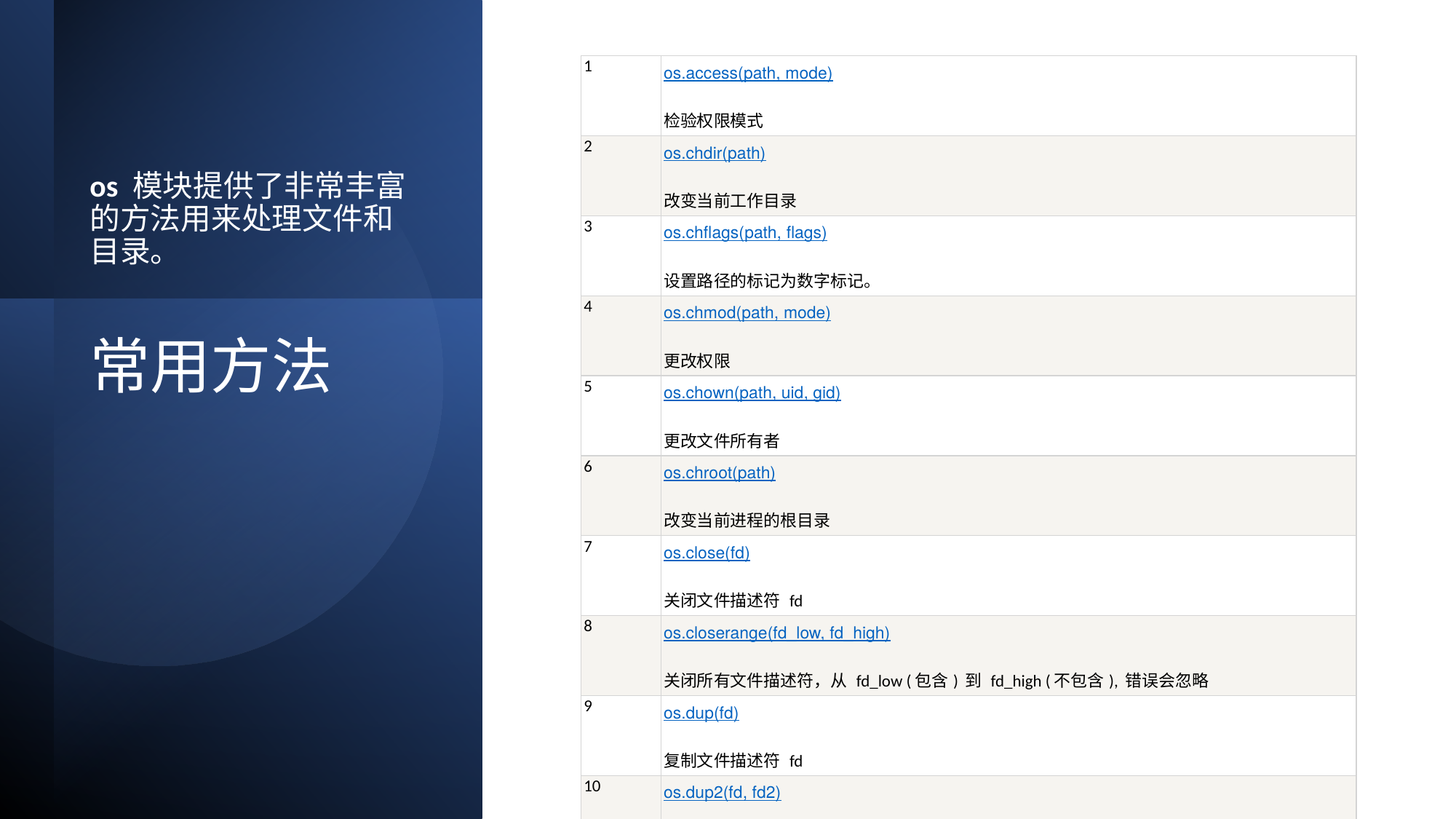

| 1 | os.access(path, mode) 检验权限模式 |
| --- | --- |
| 2 | os.chdir(path) 改变当前工作目录 |
| 3 | os.chflags(path, flags) 设置路径的标记为数字标记。 |
| 4 | os.chmod(path, mode) 更改权限 |
| 5 | os.chown(path, uid, gid) 更改文件所有者 |
| 6 | os.chroot(path) 改变当前进程的根目录 |
| 7 | os.close(fd) 关闭文件描述符 fd |
| 8 | os.closerange(fd\_low, fd\_high) 关闭所有文件描述符，从 fd\_low (包含) 到 fd\_high (不包含), 错误会忽略 |
| 9 | os.dup(fd) 复制文件描述符 fd |
| 10 | os.dup2(fd, fd2) 将一个文件描述符 fd 复制到另一个 fd2 |
os 模块提供了非常丰富的方法用来处理文件和目录。

# 常用方法